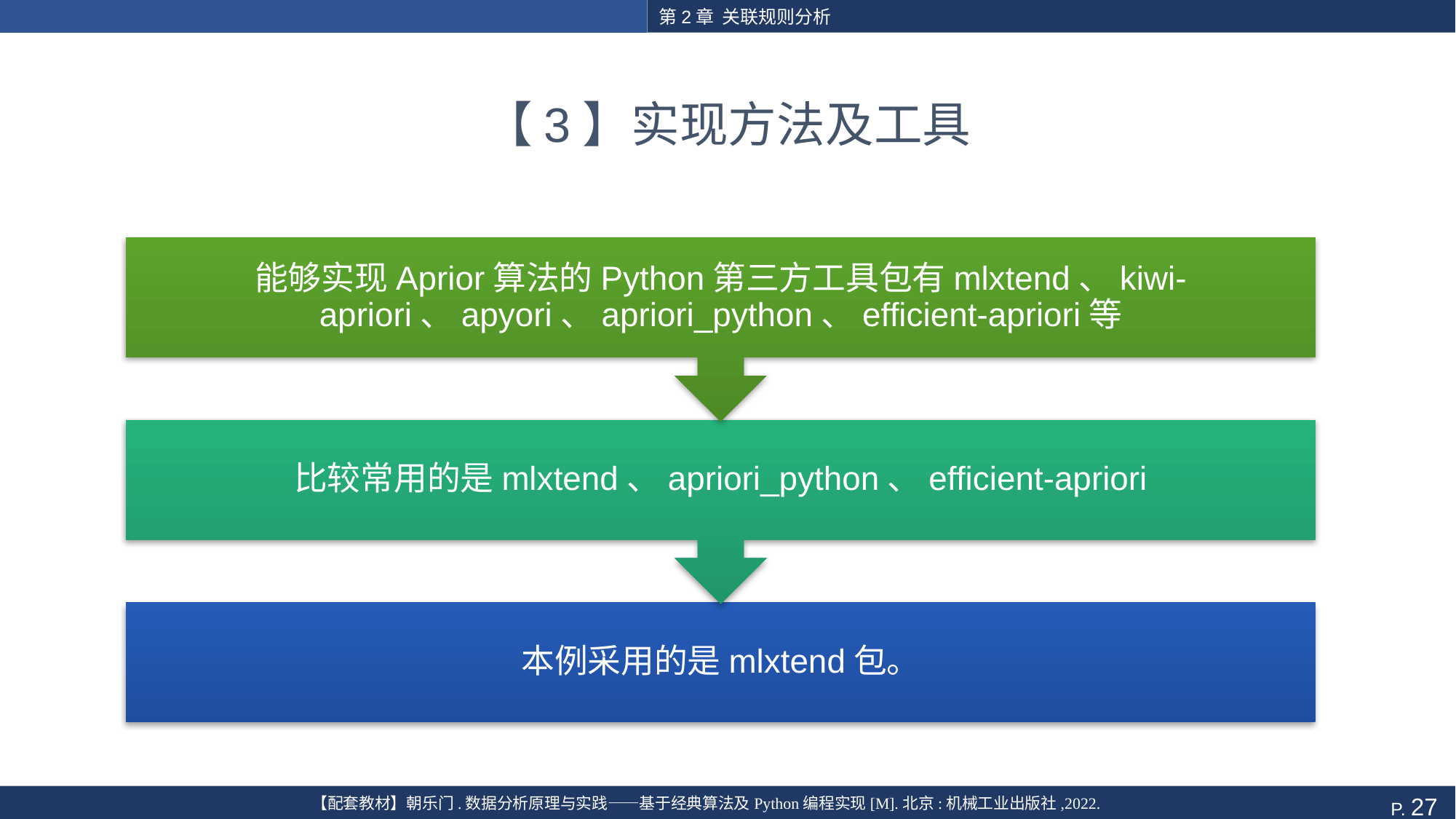

第2章  关联规则分析
# 【3】实现方法及工具
本例采用的是mlxtend包。
比较常用的是mlxtend、apriori_python、efficient-apriori
能够实现Aprior算法的Python第三方工具包有mlxtend、kiwi-apriori、apyori、apriori_python、efficient-apriori等